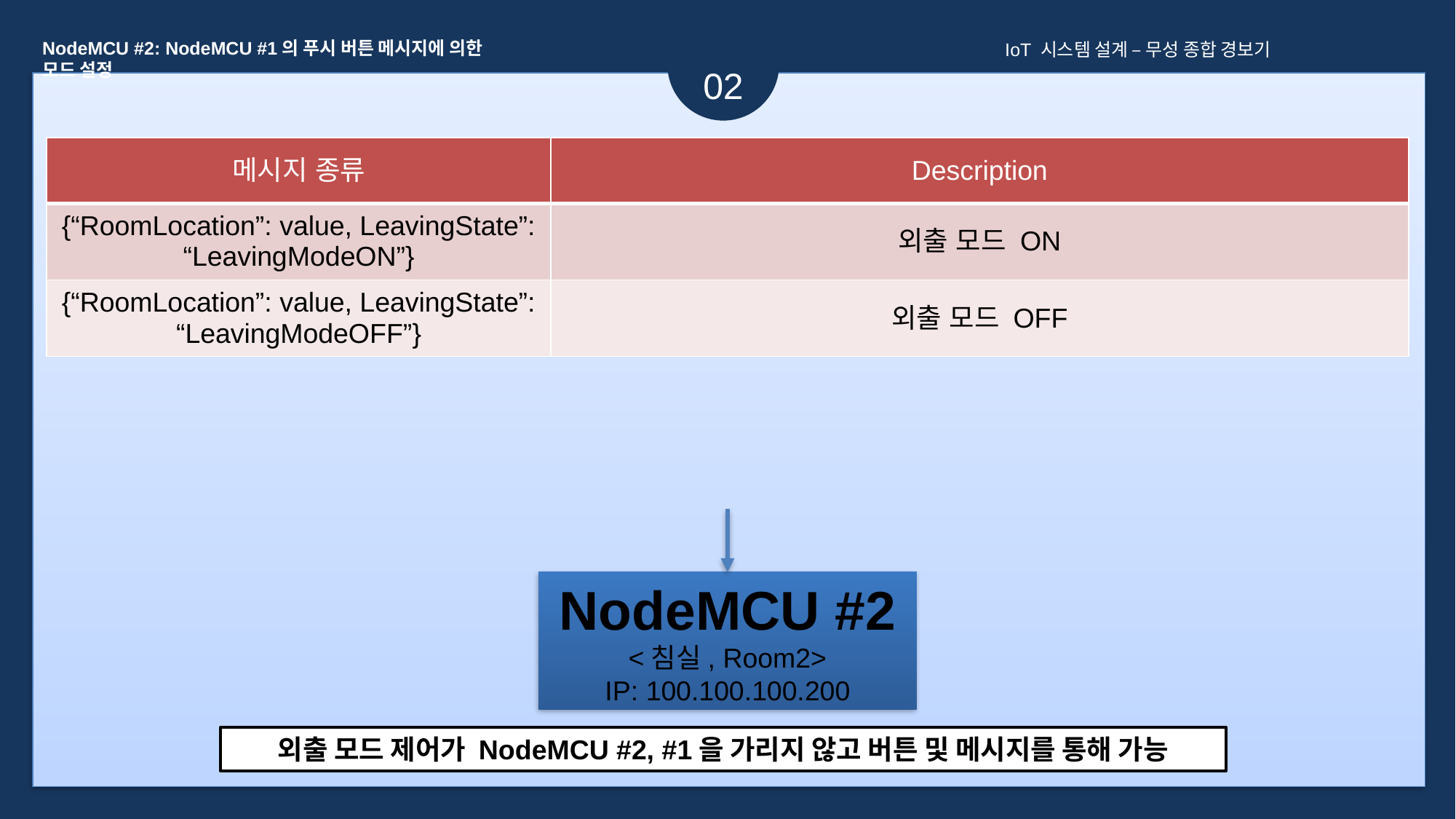

NodeMCU #2: NodeMCU #1의 푸시 버튼 메시지에 의한 모드 설정
IoT 시스템 설계 – 무성 종합 경보기
02

| 메시지 종류 | Description |
| --- | --- |
| {“RoomLocation”: value, LeavingState”: “LeavingModeON”} | 외출 모드 ON |
| {“RoomLocation”: value, LeavingState”: “LeavingModeOFF”} | 외출 모드 OFF |
NodeMCU #2
<침실, Room2>
IP: 100.100.100.200
외출 모드 제어가 NodeMCU #2, #1을 가리지 않고 버튼 및 메시지를 통해 가능